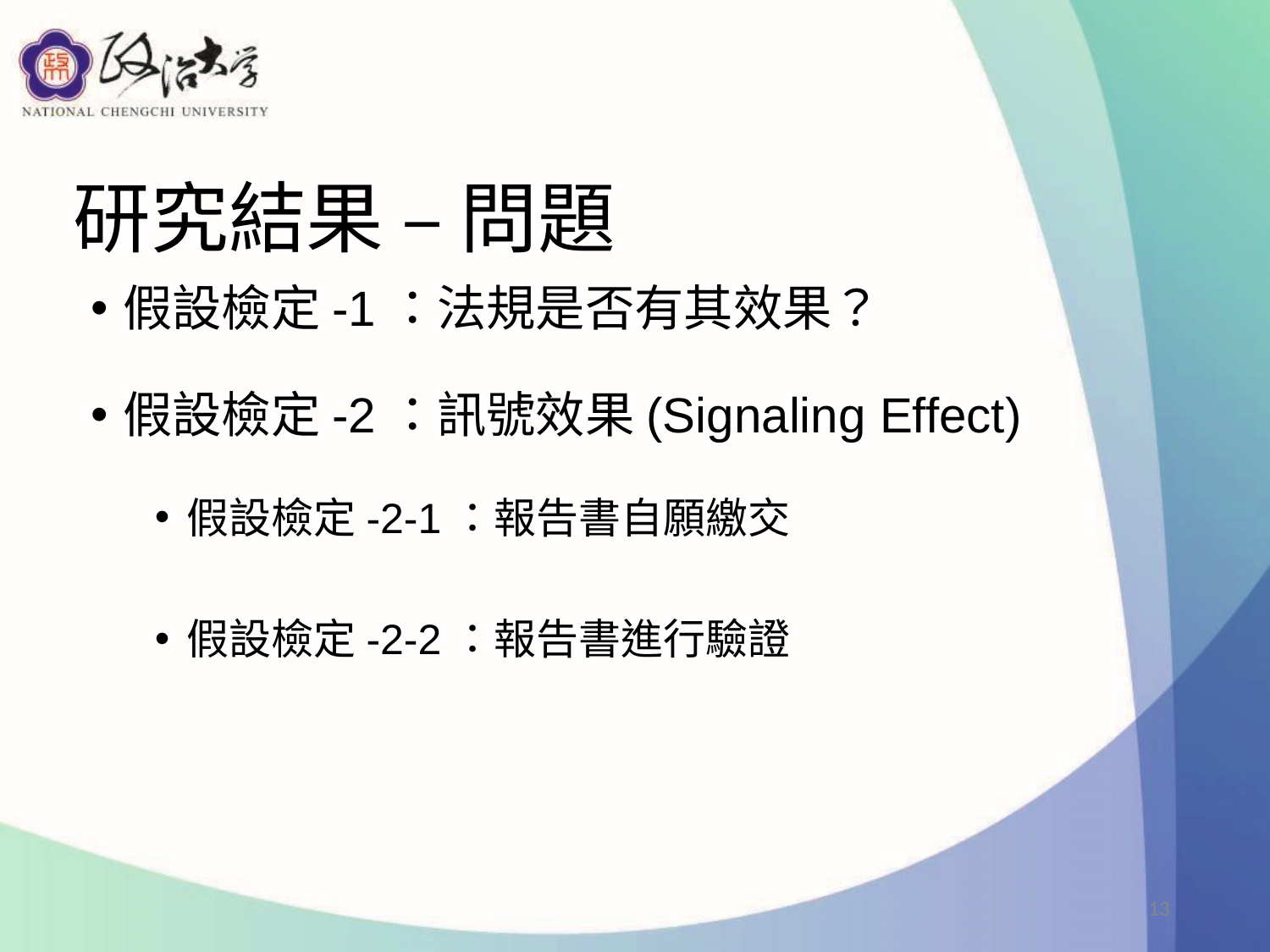

# 研究結果 – 問題
假設檢定-1：法規是否有其效果？

假設檢定-2：訊號效果(Signaling Effect)

假設檢定-2-1：報告書自願繳交

假設檢定-2-2：報告書進行驗證

13